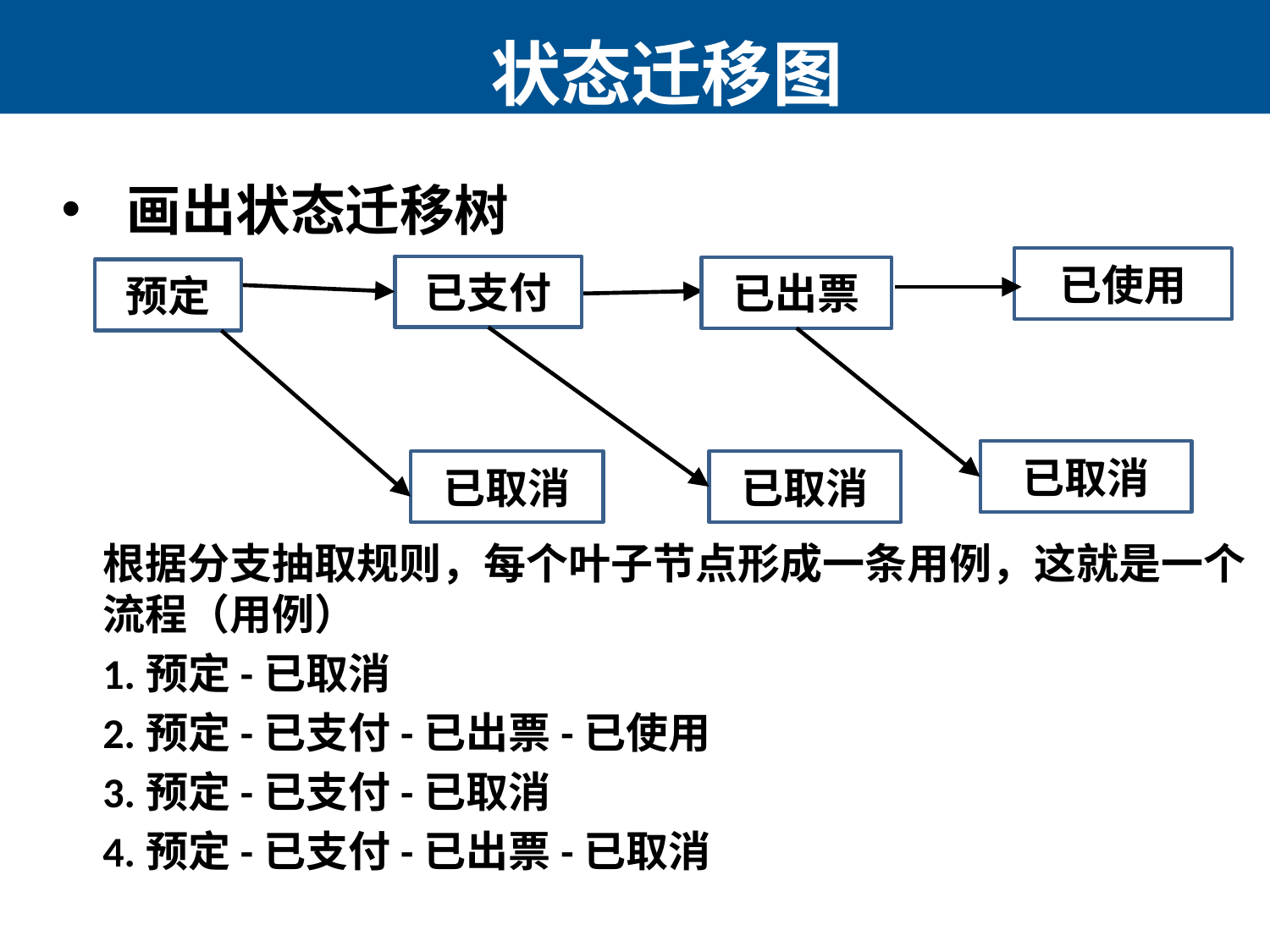

状态迁移图
# 画出状态迁移树
已使用
已支付
已出票
预定
已取消
已取消
已取消
根据分支抽取规则，每个叶子节点形成一条用例，这就是一个流程（用例）
1.预定-已取消
2.预定-已支付-已出票-已使用
3.预定-已支付-已取消
4.预定-已支付-已出票-已取消